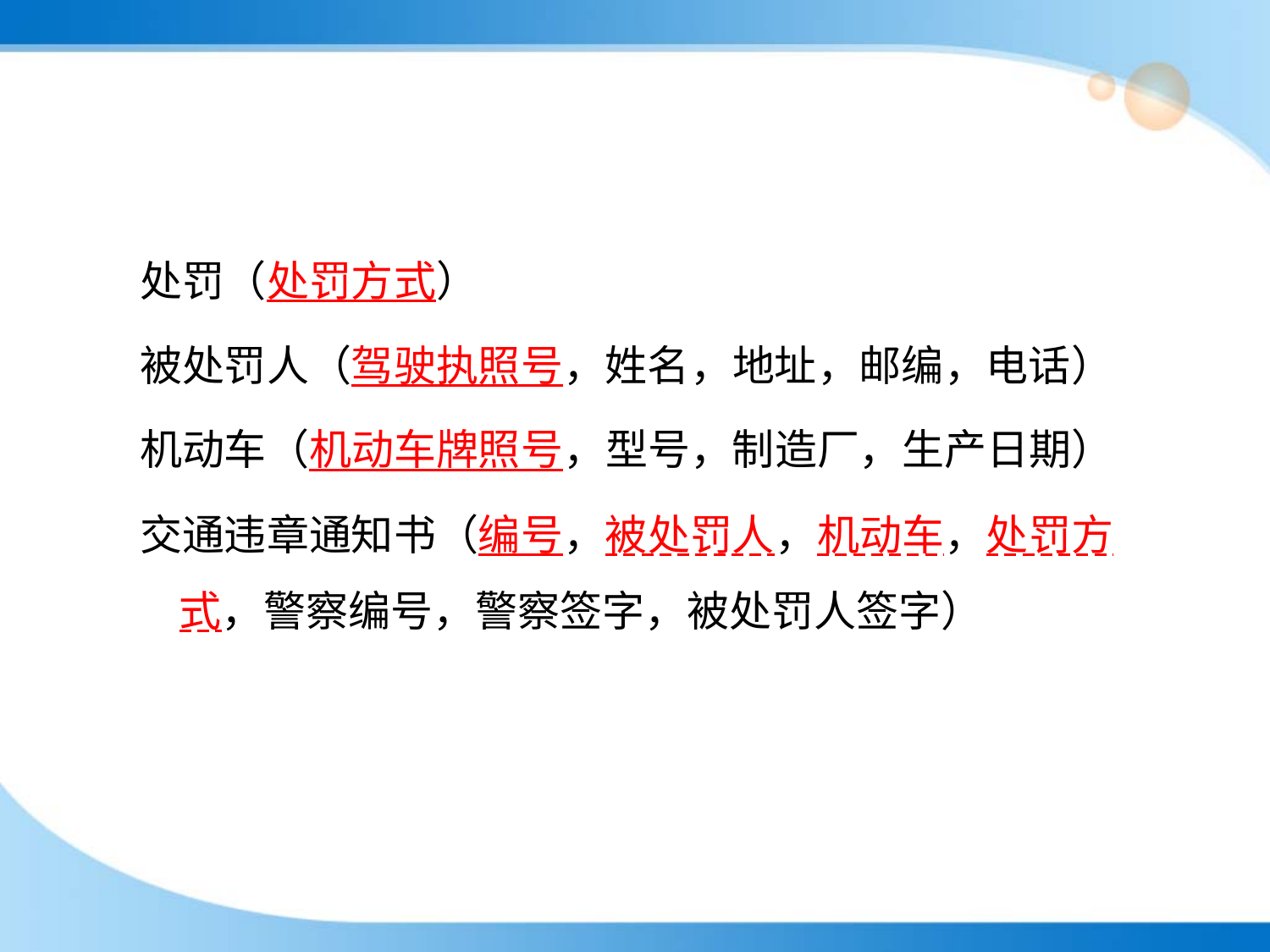

#
处罚（处罚方式）
被处罚人（驾驶执照号，姓名，地址，邮编，电话）
机动车（机动车牌照号，型号，制造厂，生产日期）
交通违章通知书（编号，被处罚人，机动车，处罚方式，警察编号，警察签字，被处罚人签字）